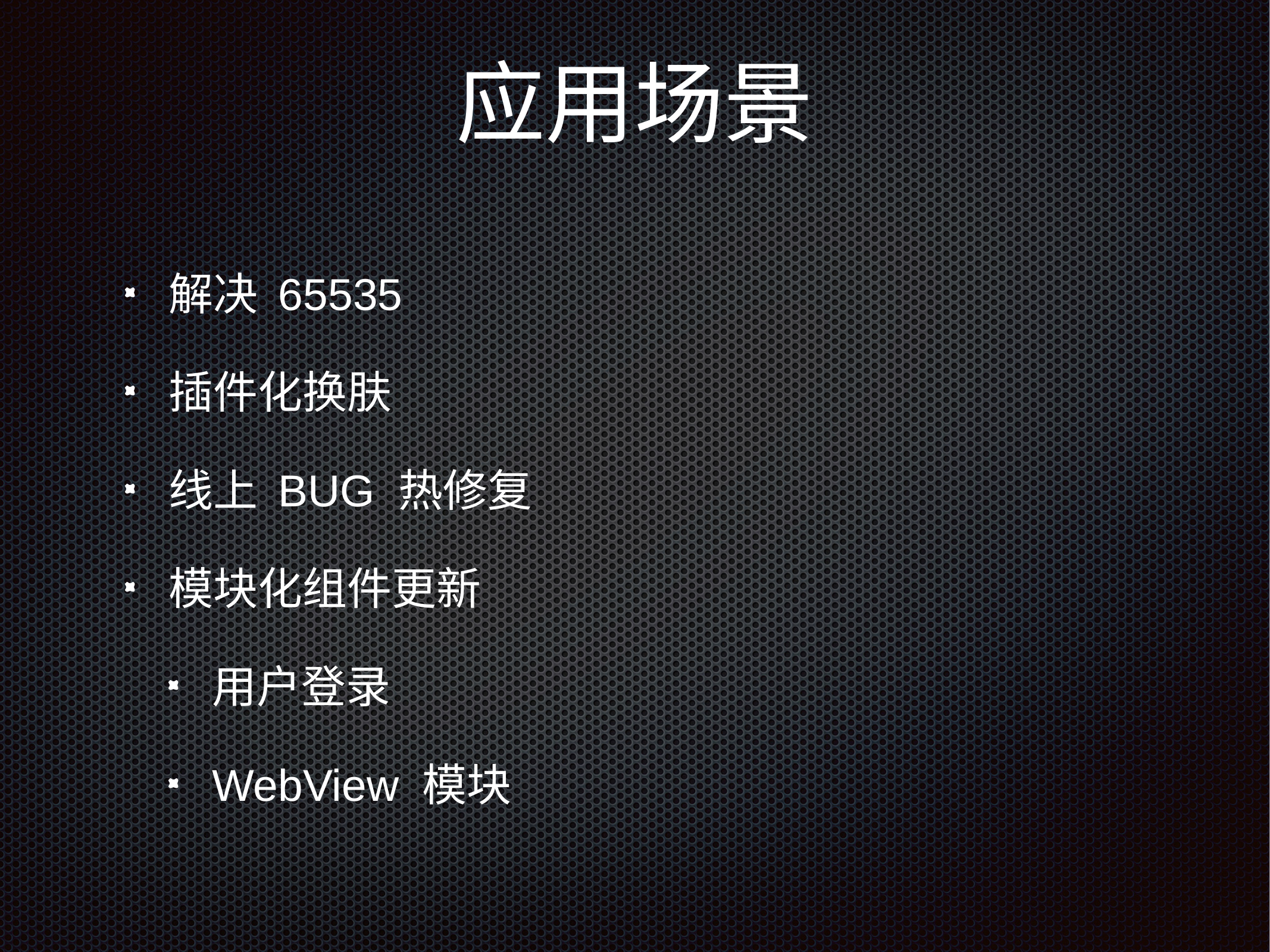

应用场景
解决 65535
插件化换肤
线上 BUG 热修复
模块化组件更新
用户登录
WebView 模块
3